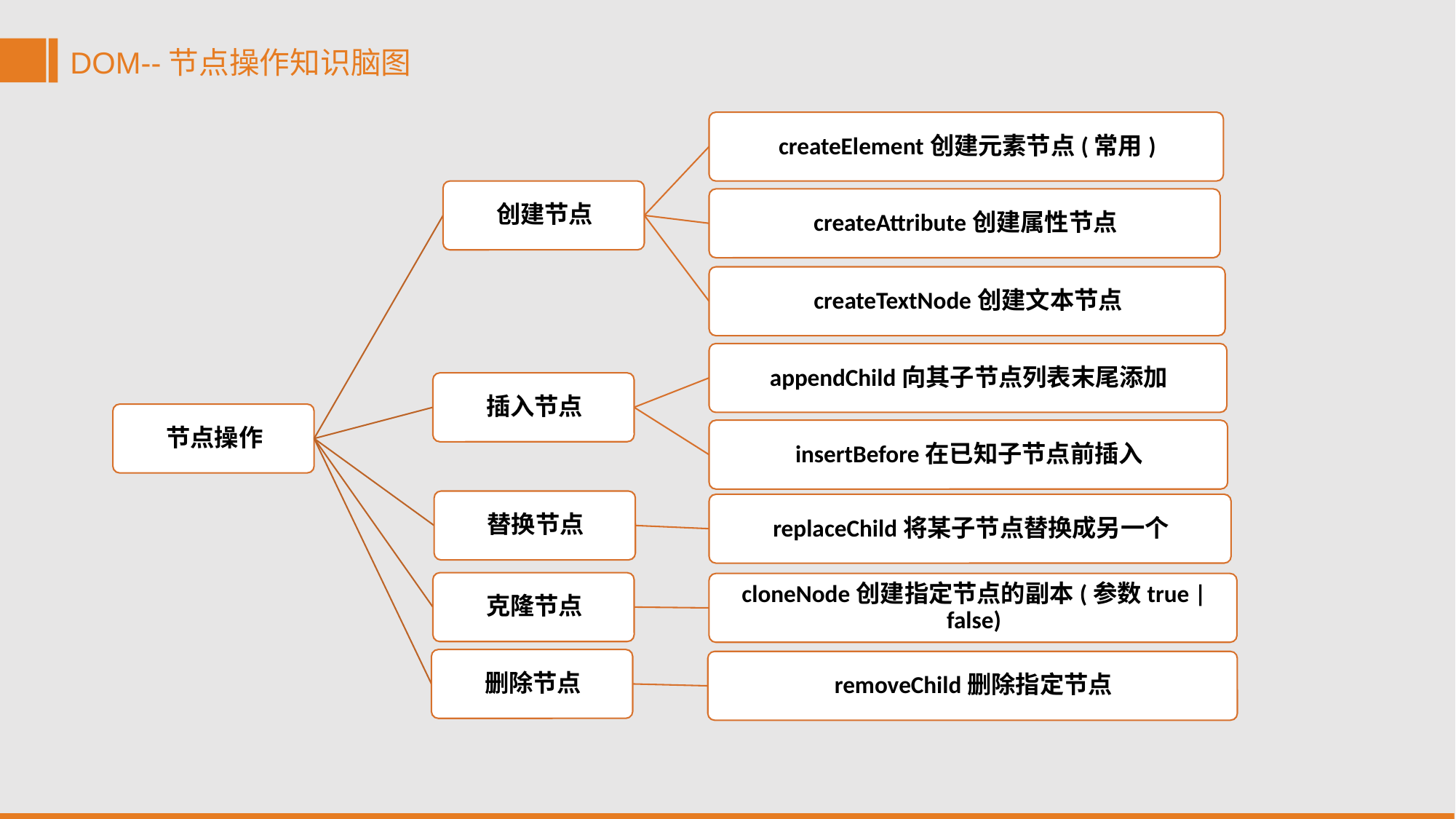

DOM--节点操作知识脑图
节点操作

创建节点

createElement创建元素节点(常用)

createAttribute创建属性节点

createTextNode创建文本节点

插入节点

appendChild向其子节点列表末尾添加

insertBefore在已知子节点前插入

替换节点

replaceChild将某子节点替换成另一个

克隆节点

cloneNode创建指定节点的副本(参数true | false)

删除节点

removeChild删除指定节点